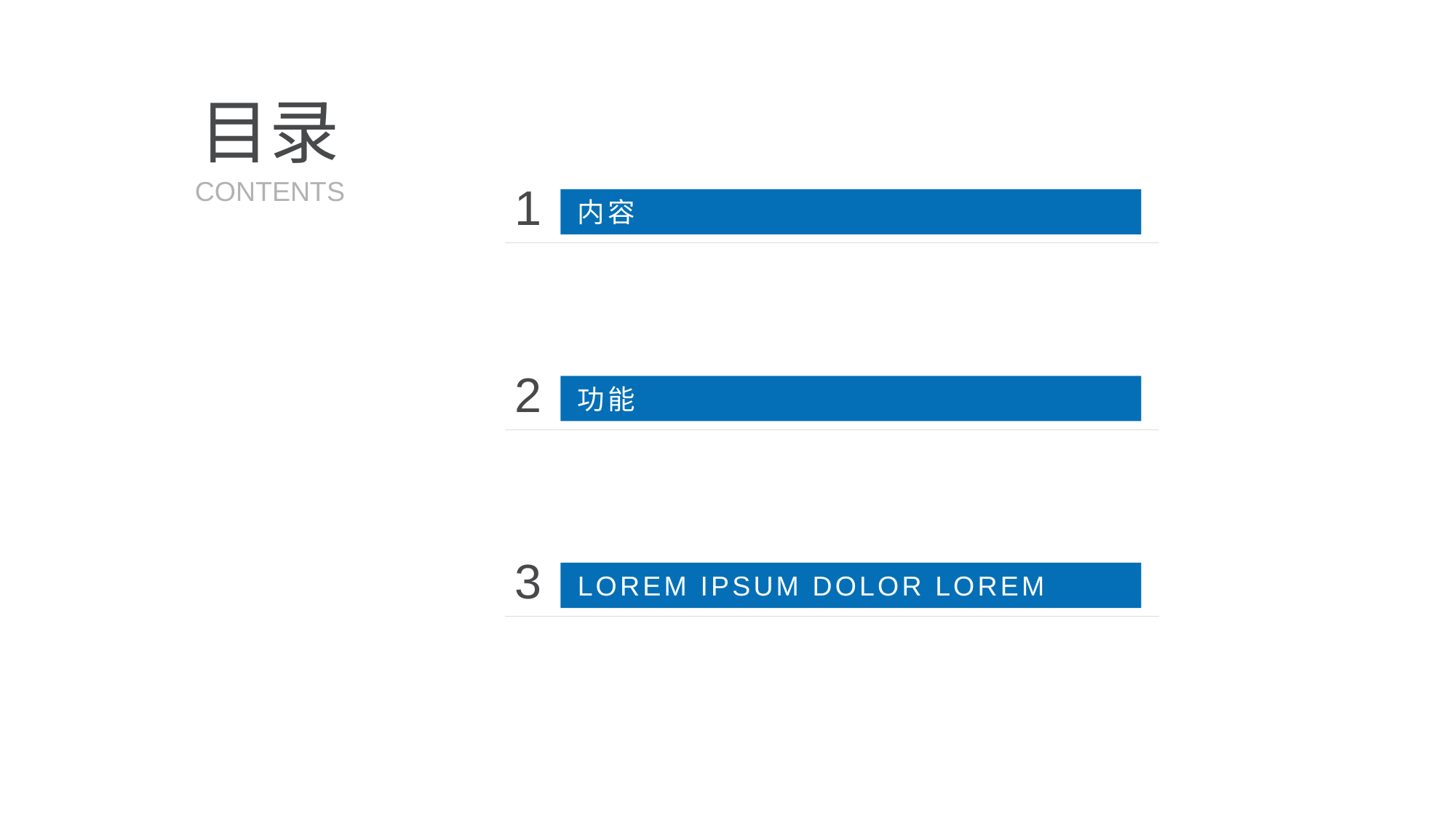

目录
CONTENTS
1
内容
2
功能
3
LOREM IPSUM DOLOR LOREM